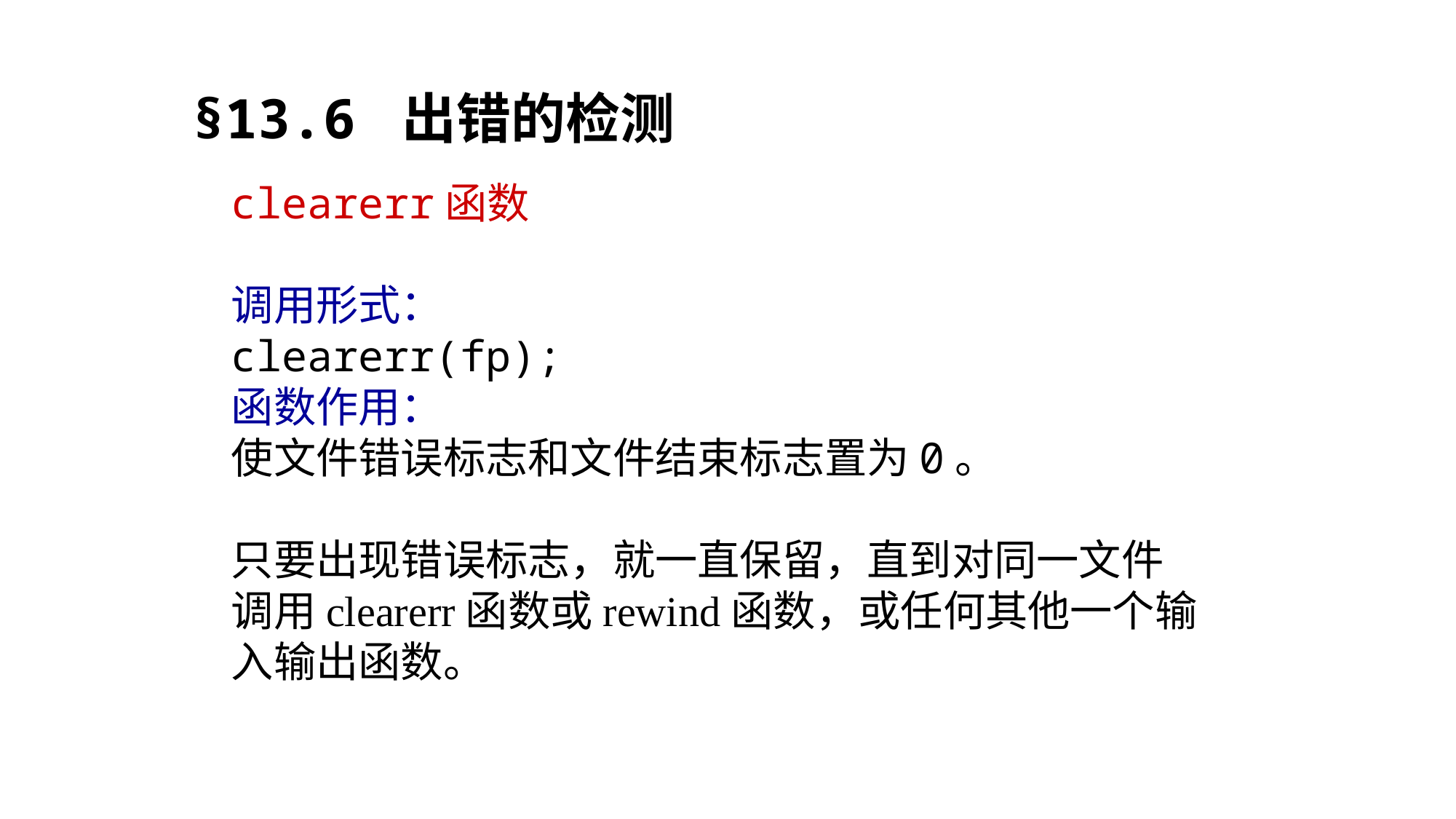

§13.6 出错的检测
clearerr函数

调用形式：
clearerr(fp);
函数作用：
使文件错误标志和文件结束标志置为0。

只要出现错误标志，就一直保留，直到对同一文件
调用clearerr函数或rewind函数，或任何其他一个输
入输出函数。